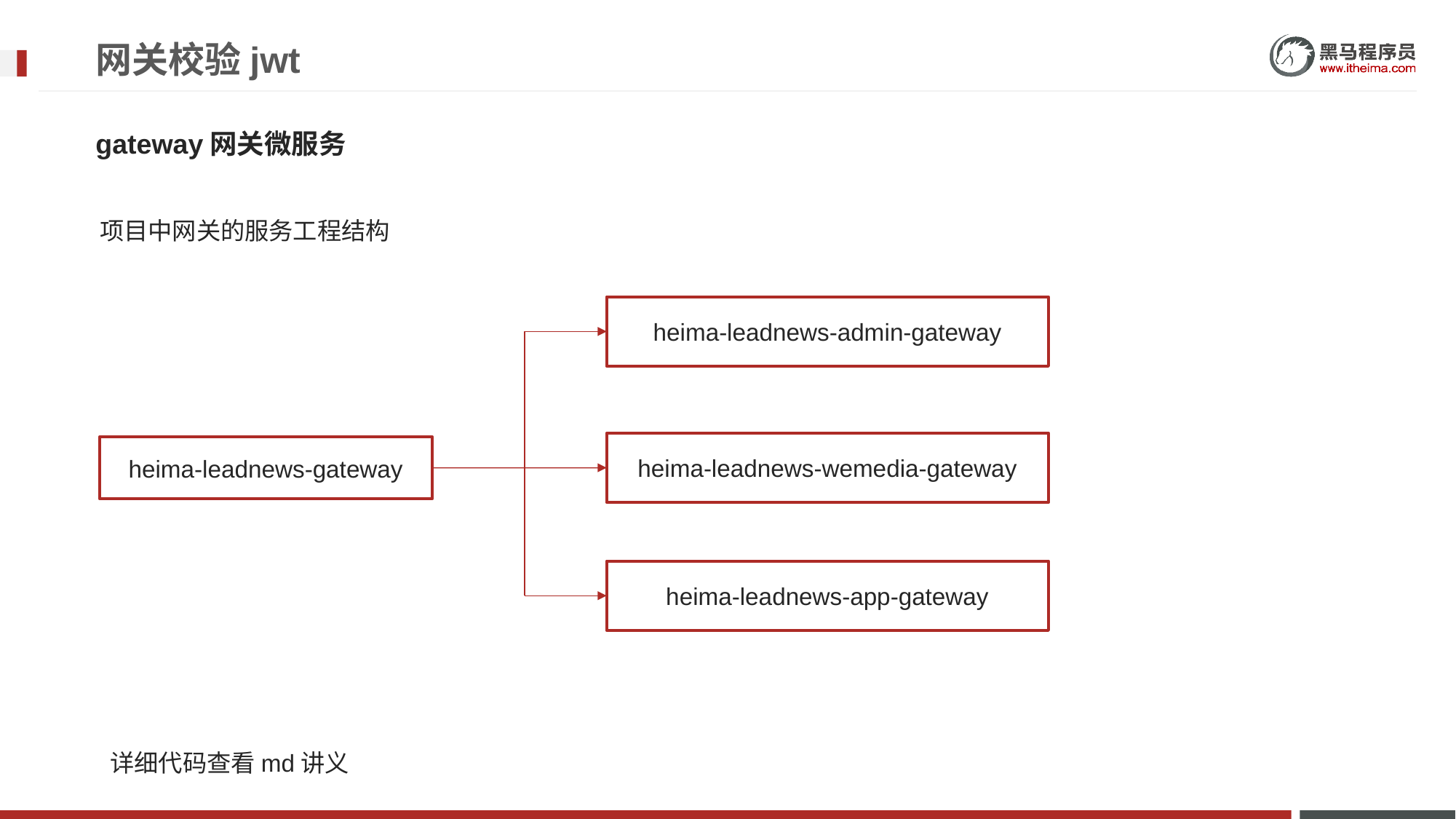

# 网关校验jwt
gateway网关微服务
项目中网关的服务工程结构
heima-leadnews-admin-gateway
heima-leadnews-wemedia-gateway
heima-leadnews-gateway
heima-leadnews-app-gateway
详细代码查看md讲义